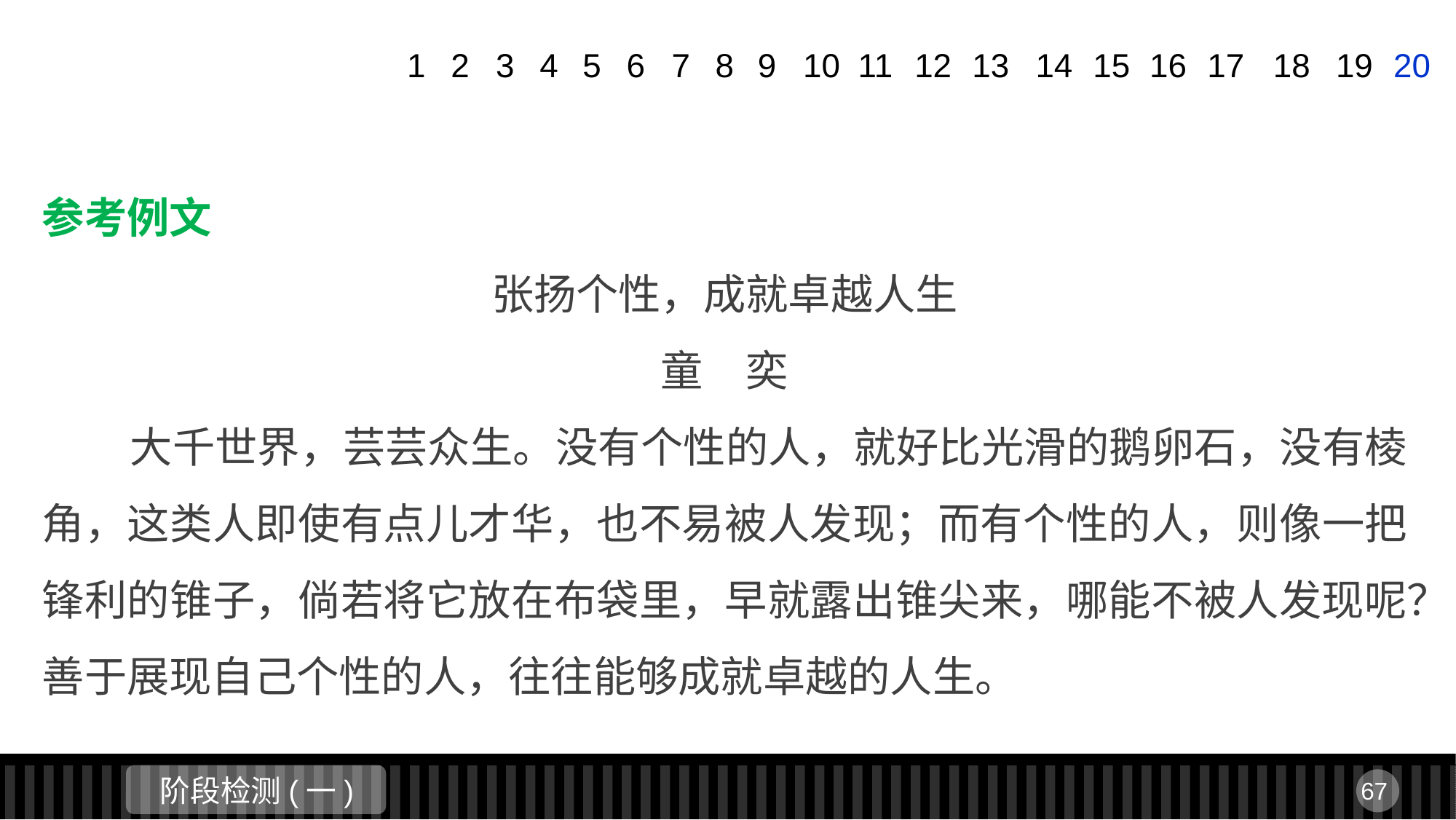

1
2
3
4
5
6
7
8
9
11
12
13
14
15
16
17
18
19
20
10
参考例文
张扬个性，成就卓越人生
童　奕
        大千世界，芸芸众生。没有个性的人，就好比光滑的鹅卵石，没有棱角，这类人即使有点儿才华，也不易被人发现；而有个性的人，则像一把锋利的锥子，倘若将它放在布袋里，早就露出锥尖来，哪能不被人发现呢？善于展现自己个性的人，往往能够成就卓越的人生。